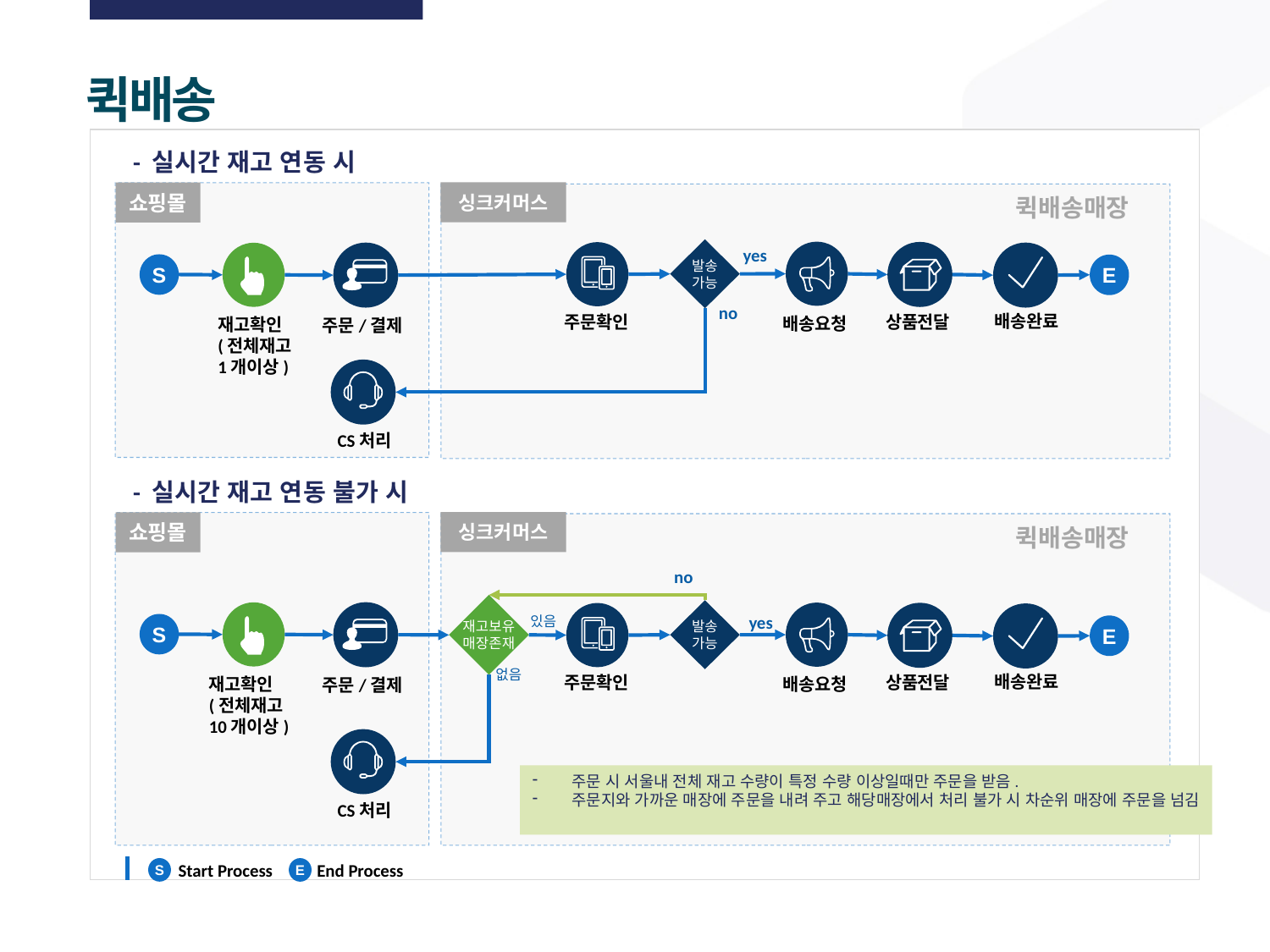

퀵배송

- 실시간 재고 연동 시
싱크커머스
쇼핑몰

퀵배송매장
yes
발송가능

S
E

no
배송완료
주문확인
상품전달
배송요청
재고확인
(전체재고
1개이상)
주문/결제

CS처리
- 실시간 재고 연동 불가 시
싱크커머스
쇼핑몰

퀵배송매장
no
재고보유
매장존재
발송가능

yes
있음

S
E

없음
배송완료
주문확인
상품전달
재고확인
(전체재고
10개이상)
배송요청
주문/결제

주문 시 서울내 전체 재고 수량이 특정 수량 이상일때만 주문을 받음.
주문지와 가까운 매장에 주문을 내려 주고 해당매장에서 처리 불가 시 차순위 매장에 주문을 넘김

CS처리
Start Process
End Process
S
E